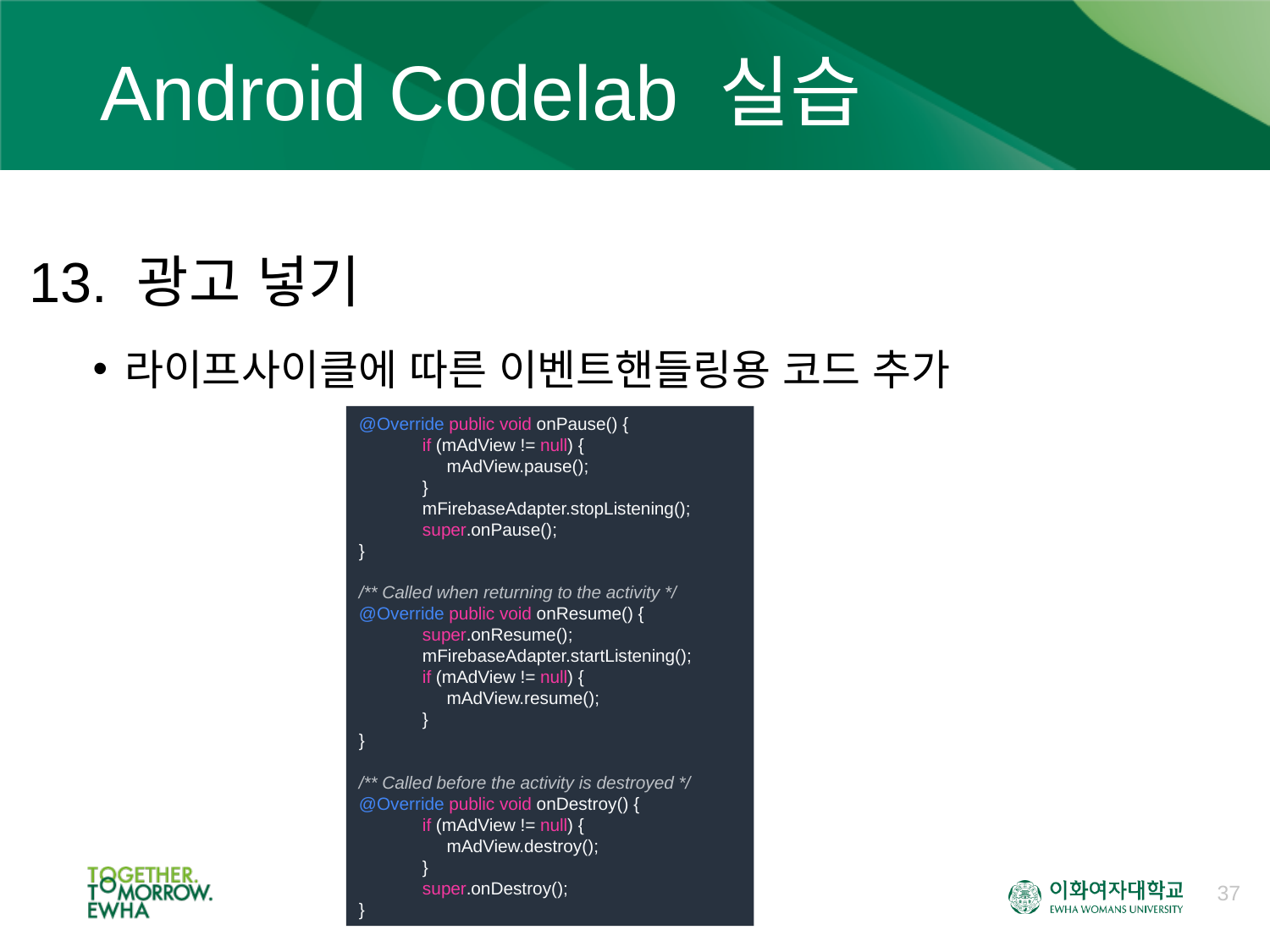

# Android Codelab 실습
13. 광고 넣기
라이프사이클에 따른 이벤트핸들링용 코드 추가
@Override public void onPause() {
if (mAdView != null) {
     mAdView.pause();
}
mFirebaseAdapter.stopListening();
super.onPause();
}

/** Called when returning to the activity */
@Override public void onResume() {
super.onResume();
mFirebaseAdapter.startListening();
if (mAdView != null) {
     mAdView.resume();
}
}

/** Called before the activity is destroyed */
@Override public void onDestroy() {
if (mAdView != null) {
     mAdView.destroy();
}
super.onDestroy();
}
37